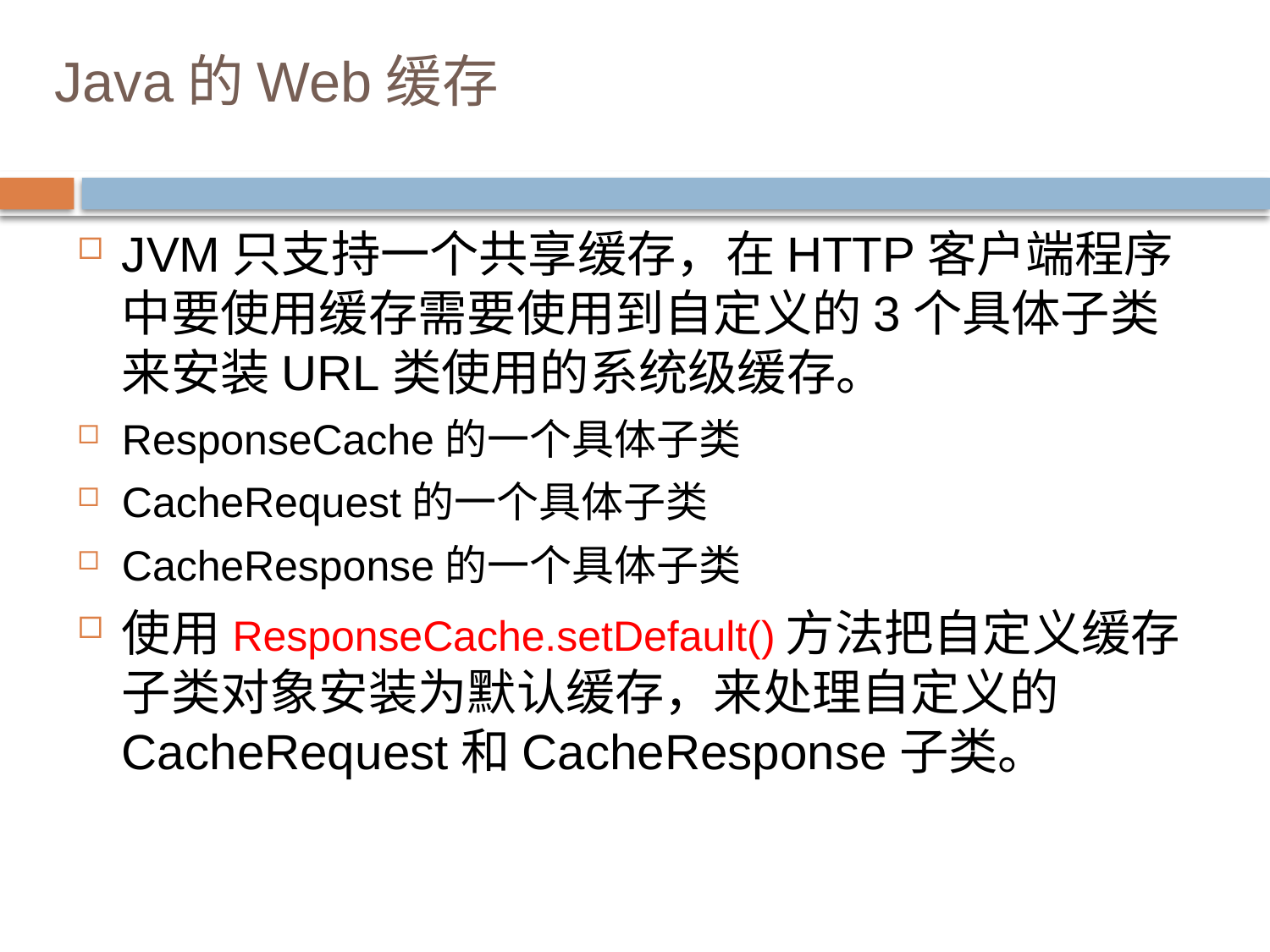

# Java的Web缓存
JVM只支持一个共享缓存，在HTTP客户端程序中要使用缓存需要使用到自定义的3个具体子类来安装URL类使用的系统级缓存。
ResponseCache的一个具体子类
CacheRequest的一个具体子类
CacheResponse的一个具体子类
使用ResponseCache.setDefault()方法把自定义缓存子类对象安装为默认缓存，来处理自定义的CacheRequest和CacheResponse子类。